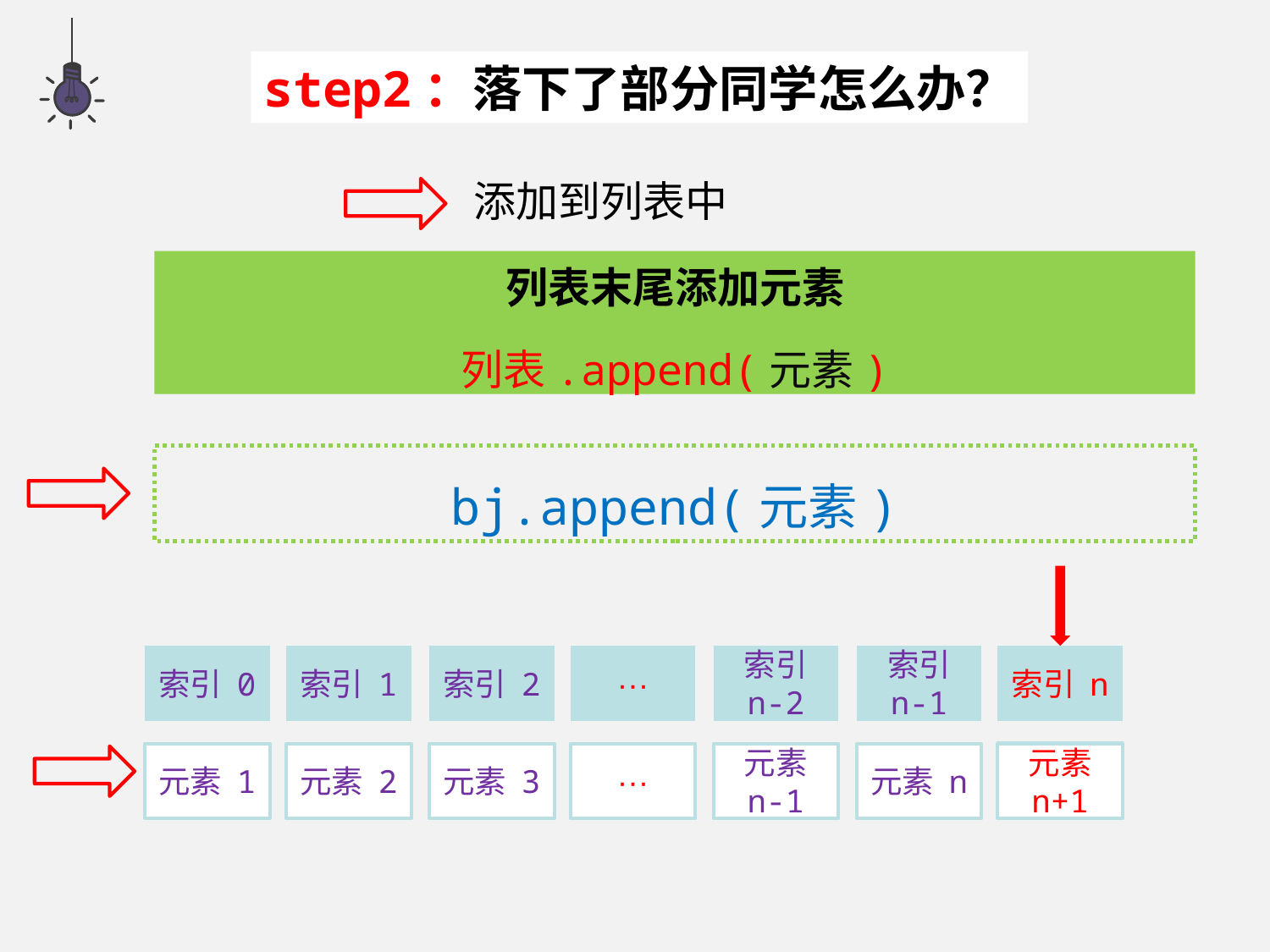

step2：落下了部分同学怎么办？
添加到列表中

列表末尾添加元素
列表.append(元素)
bj.append(元素)

索引 0
索引 1
索引 2
···
索引 n-2
索引 n-1
元素 1
元素 2
元素 3
···
元素 n-1
元素 n
索引 n
元素 n+1